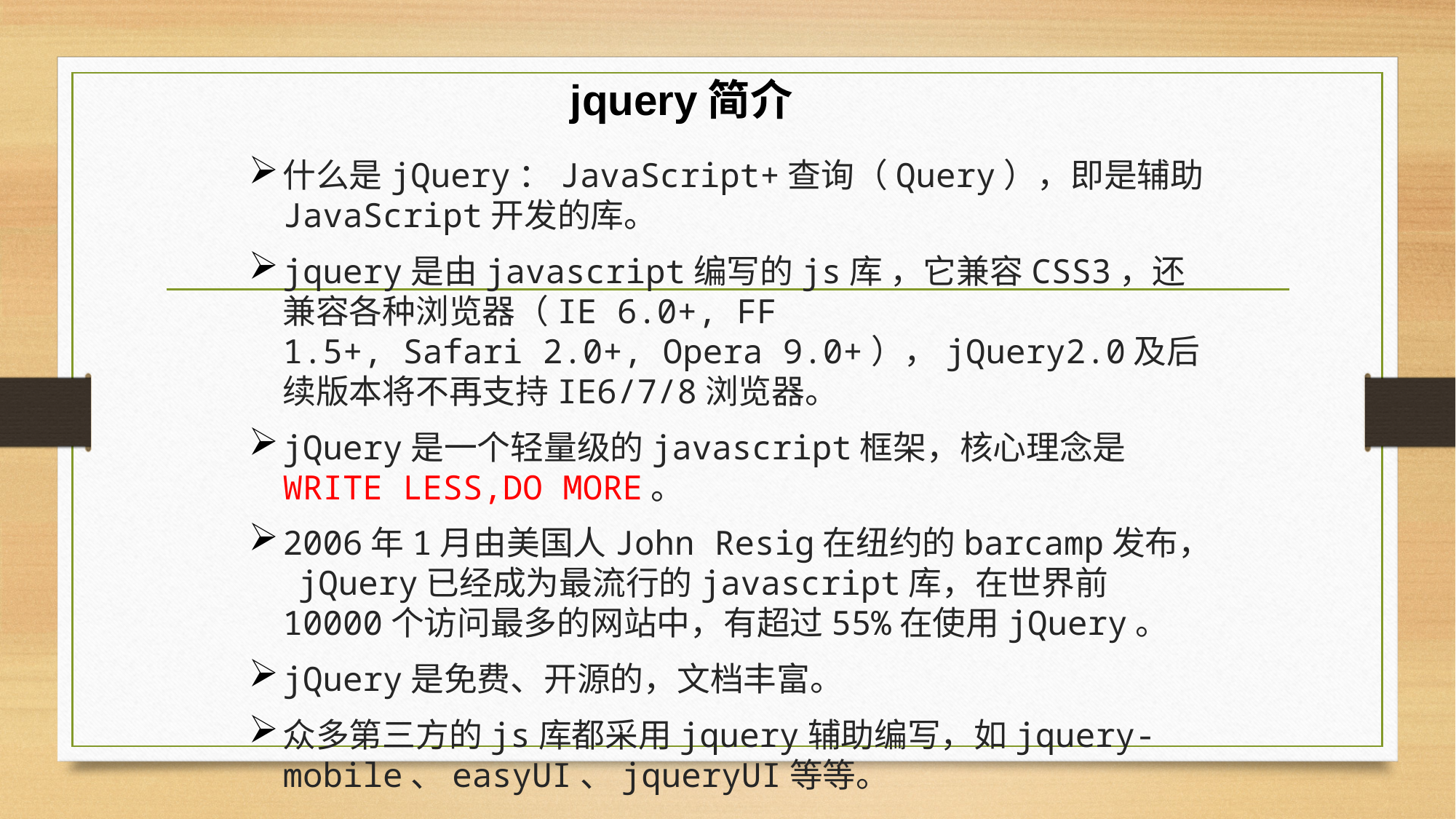

jquery简介

什么是jQuery：JavaScript+查询（Query），即是辅助JavaScript开发的库。
jquery是由javascript编写的js库 ，它兼容CSS3，还兼容各种浏览器（IE 6.0+, FF 1.5+, Safari 2.0+, Opera 9.0+），jQuery2.0及后续版本将不再支持IE6/7/8浏览器。
jQuery是一个轻量级的javascript框架，核心理念是WRITE LESS,DO MORE。
2006年1月由美国人John Resig在纽约的barcamp发布， jQuery已经成为最流行的javascript库，在世界前10000个访问最多的网站中，有超过55%在使用jQuery。
jQuery是免费、开源的，文档丰富。
众多第三方的js库都采用jquery辅助编写，如jquery-mobile、easyUI、jqueryUI等等。